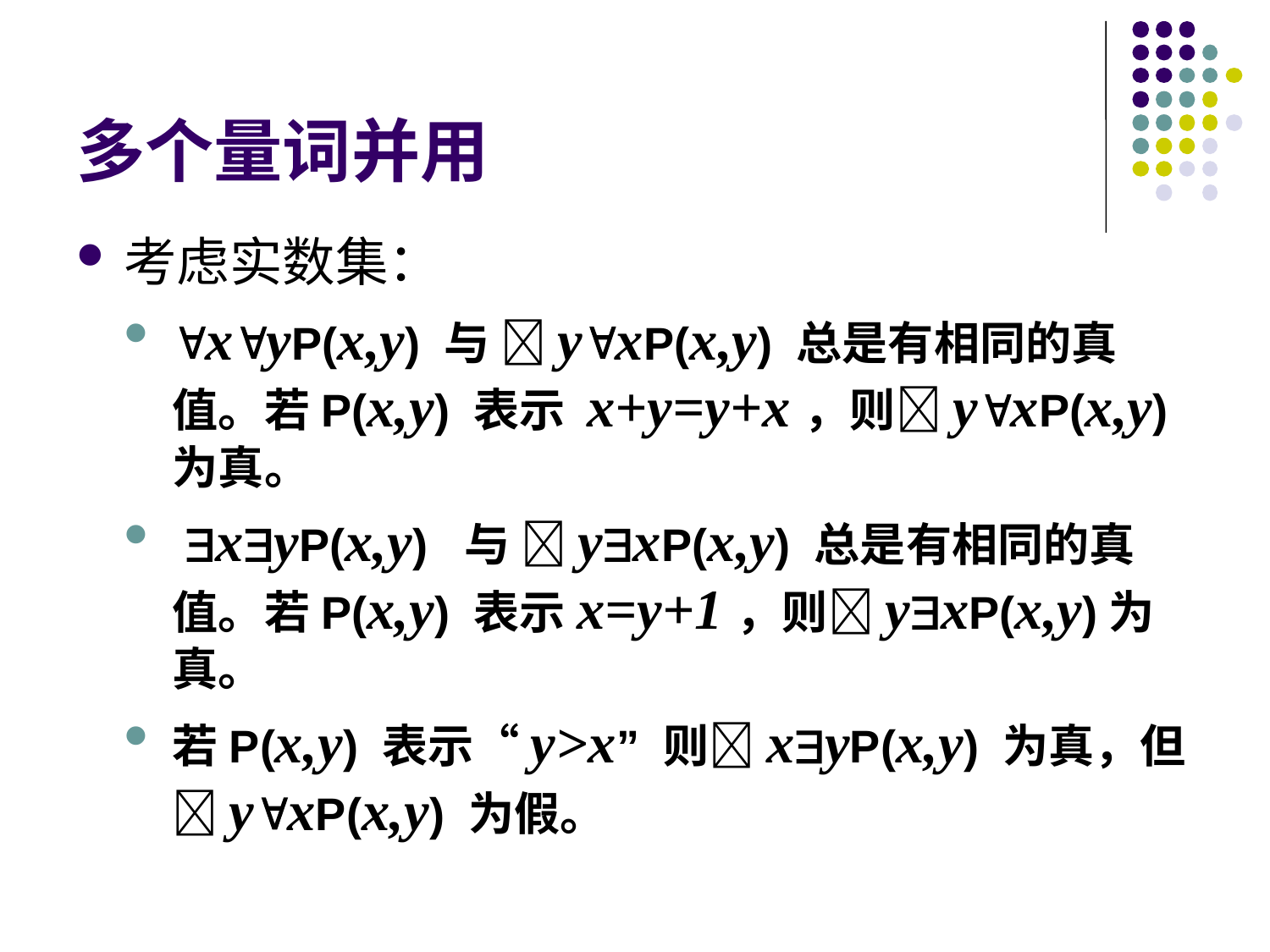

# 多个量词并用
考虑实数集：
∀x∀yP(x,y) 与 ∀y∀xP(x,y) 总是有相同的真值。若P(x,y) 表示 x+y=y+x，则∀y∀xP(x,y)为真。
 ∃x∃yP(x,y)  与 ∃y∃xP(x,y) 总是有相同的真值。若P(x,y) 表示x=y+1，则∃y∃xP(x,y)为真。
若P(x,y) 表示“y>x” 则∀x∃yP(x,y) 为真，但 ∃y∀xP(x,y) 为假。